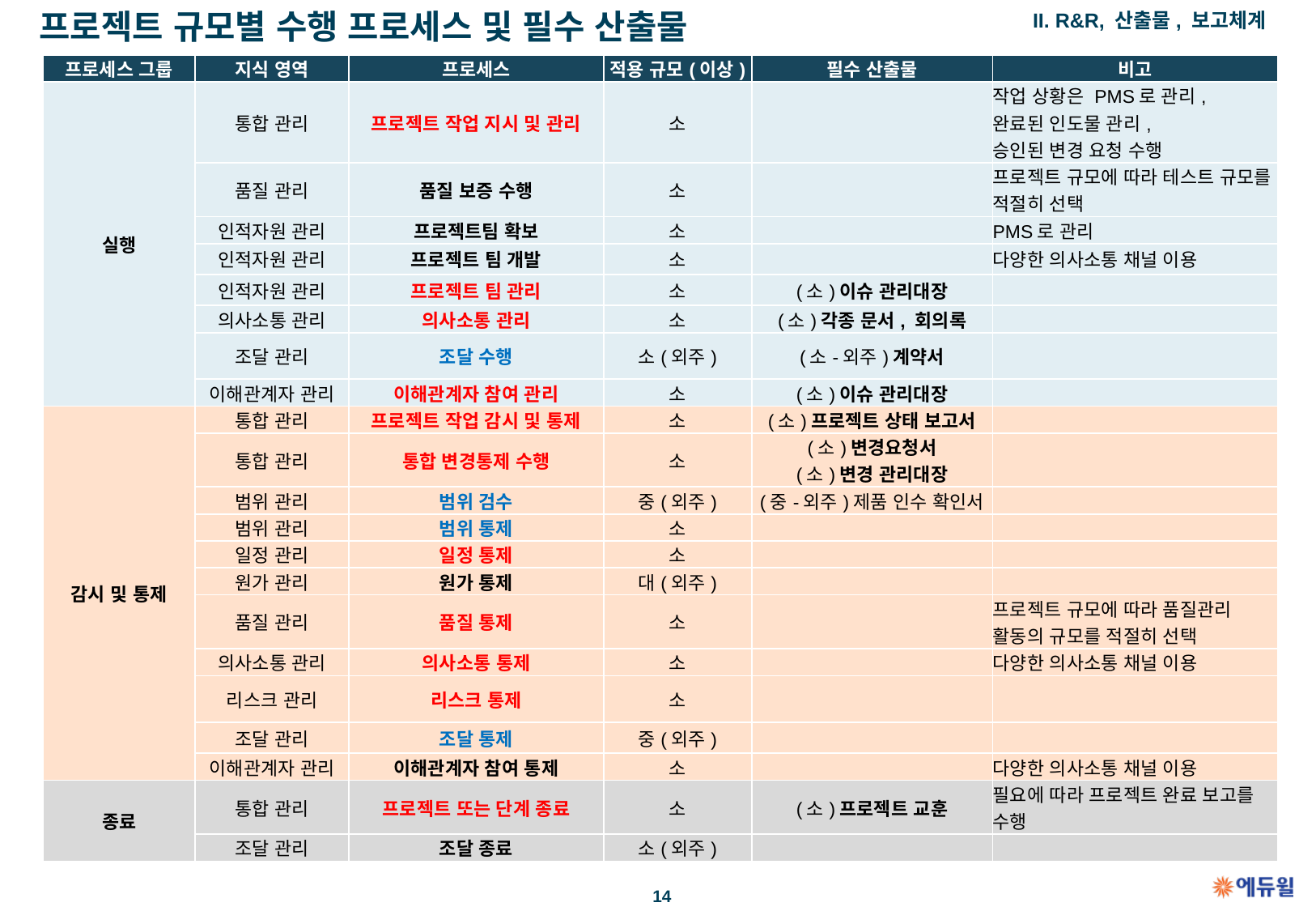

프로젝트 규모별 수행 프로세스 및 필수 산출물
II. R&R, 산출물, 보고체계
| 프로세스 그룹 | 지식 영역 | 프로세스 | 적용 규모(이상) | 필수 산출물 | 비고 |
| --- | --- | --- | --- | --- | --- |
| 실행 | 통합 관리 | 프로젝트 작업 지시 및 관리 | 소 |  | 작업 상황은 PMS로 관리, 완료된 인도물 관리, 승인된 변경 요청 수행 |
|  | 품질 관리 | 품질 보증 수행 | 소 |  | 프로젝트 규모에 따라 테스트 규모를 적절히 선택 |
|  | 인적자원 관리 | 프로젝트팀 확보 | 소 |  | PMS로 관리 |
|  | 인적자원 관리 | 프로젝트 팀 개발 | 소 |  | 다양한 의사소통 채널 이용 |
|  | 인적자원 관리 | 프로젝트 팀 관리 | 소 | (소)이슈 관리대장 |  |
|  | 의사소통 관리 | 의사소통 관리 | 소 | (소)각종 문서, 회의록 |  |
|  | 조달 관리 | 조달 수행 | 소(외주) | (소-외주)계약서 |  |
|  | 이해관계자 관리 | 이해관계자 참여 관리 | 소 | (소)이슈 관리대장 |  |
| 감시 및 통제 | 통합 관리 | 프로젝트 작업 감시 및 통제 | 소 | (소)프로젝트 상태 보고서 |  |
|  | 통합 관리 | 통합 변경통제 수행 | 소 | (소)변경요청서 (소)변경 관리대장 |  |
|  | 범위 관리 | 범위 검수 | 중(외주) | (중-외주)제품 인수 확인서 |  |
|  | 범위 관리 | 범위 통제 | 소 |  |  |
|  | 일정 관리 | 일정 통제 | 소 |  |  |
|  | 원가 관리 | 원가 통제 | 대(외주) |  |  |
|  | 품질 관리 | 품질 통제 | 소 |  | 프로젝트 규모에 따라 품질관리 활동의 규모를 적절히 선택 |
|  | 의사소통 관리 | 의사소통 통제 | 소 |  | 다양한 의사소통 채널 이용 |
|  | 리스크 관리 | 리스크 통제 | 소 |  |  |
|  | 조달 관리 | 조달 통제 | 중(외주) |  |  |
|  | 이해관계자 관리 | 이해관계자 참여 통제 | 소 |  | 다양한 의사소통 채널 이용 |
| 종료 | 통합 관리 | 프로젝트 또는 단계 종료 | 소 | (소)프로젝트 교훈 | 필요에 따라 프로젝트 완료 보고를 수행 |
|  | 조달 관리 | 조달 종료 | 소(외주) |  |  |